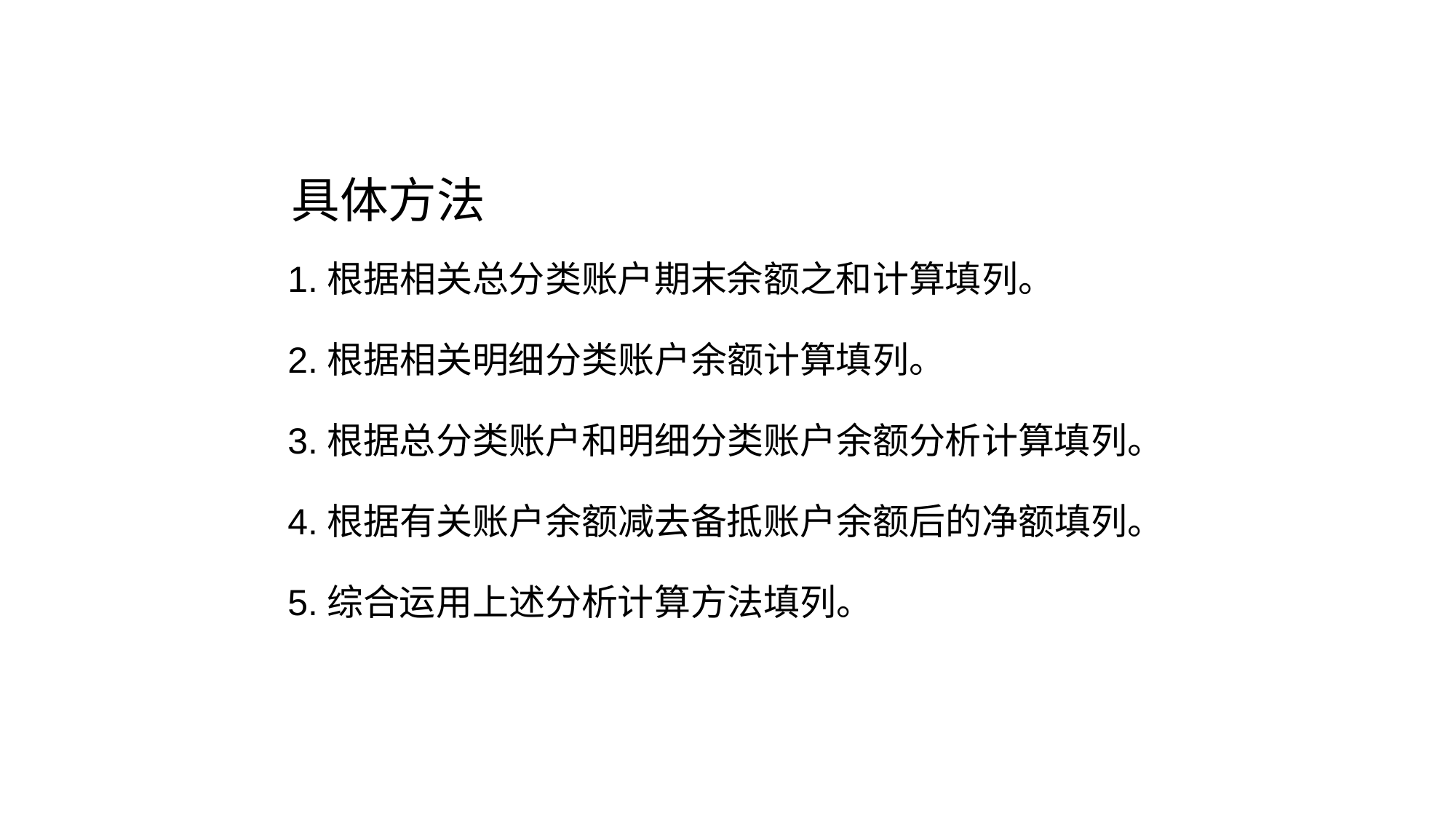

# 具体方法
1.根据相关总分类账户期末余额之和计算填列。
2.根据相关明细分类账户余额计算填列。
3.根据总分类账户和明细分类账户余额分析计算填列。
4.根据有关账户余额减去备抵账户余额后的净额填列。
5.综合运用上述分析计算方法填列。